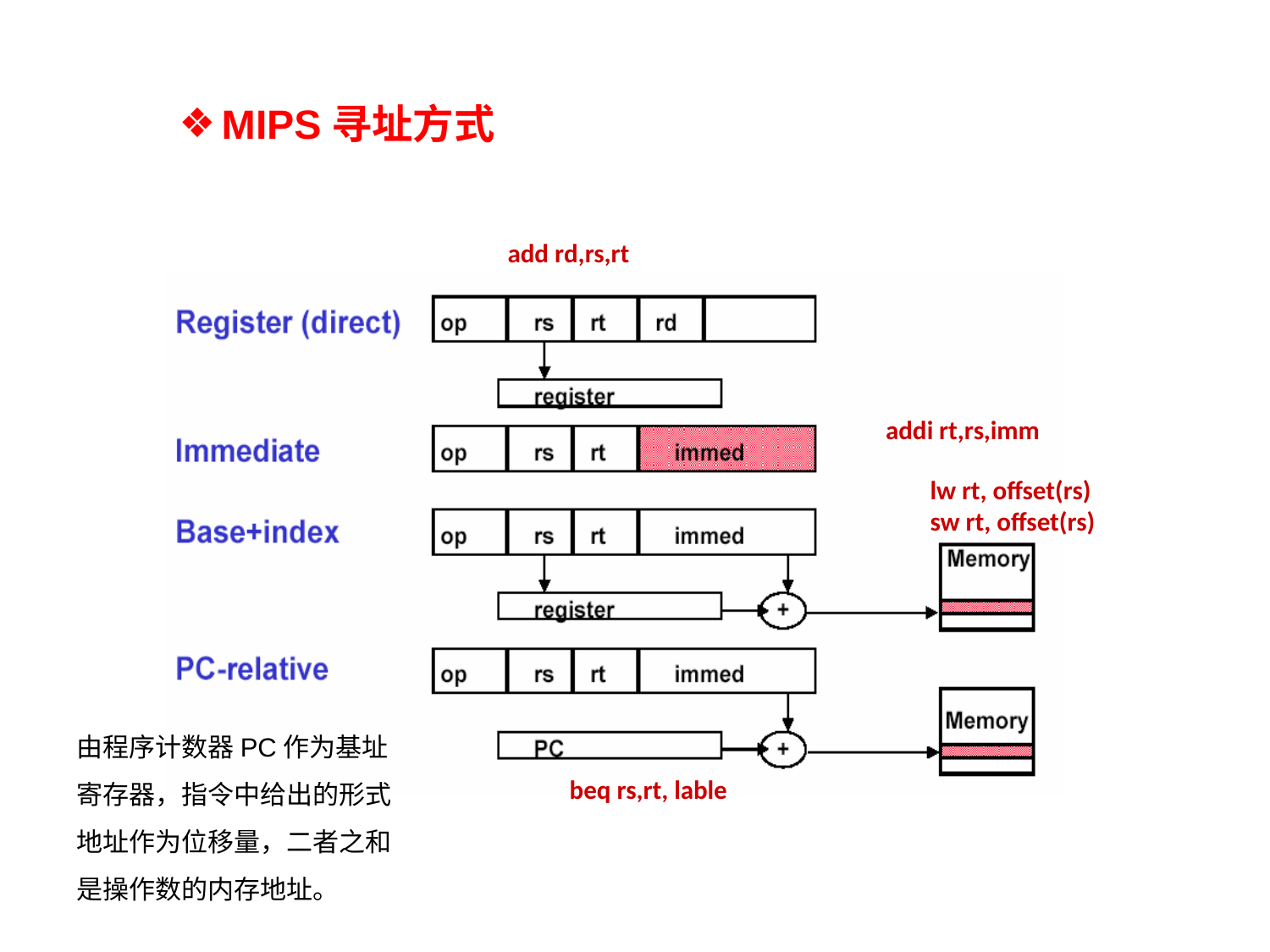

MIPS寻址方式
add rd,rs,rt

addi rt,rs,imm
lw rt, offset(rs)
sw rt, offset(rs)

由程序计数器PC作为基址寄存器，指令中给出的形式地址作为位移量，二者之和是操作数的内存地址。
beq rs,rt, lable